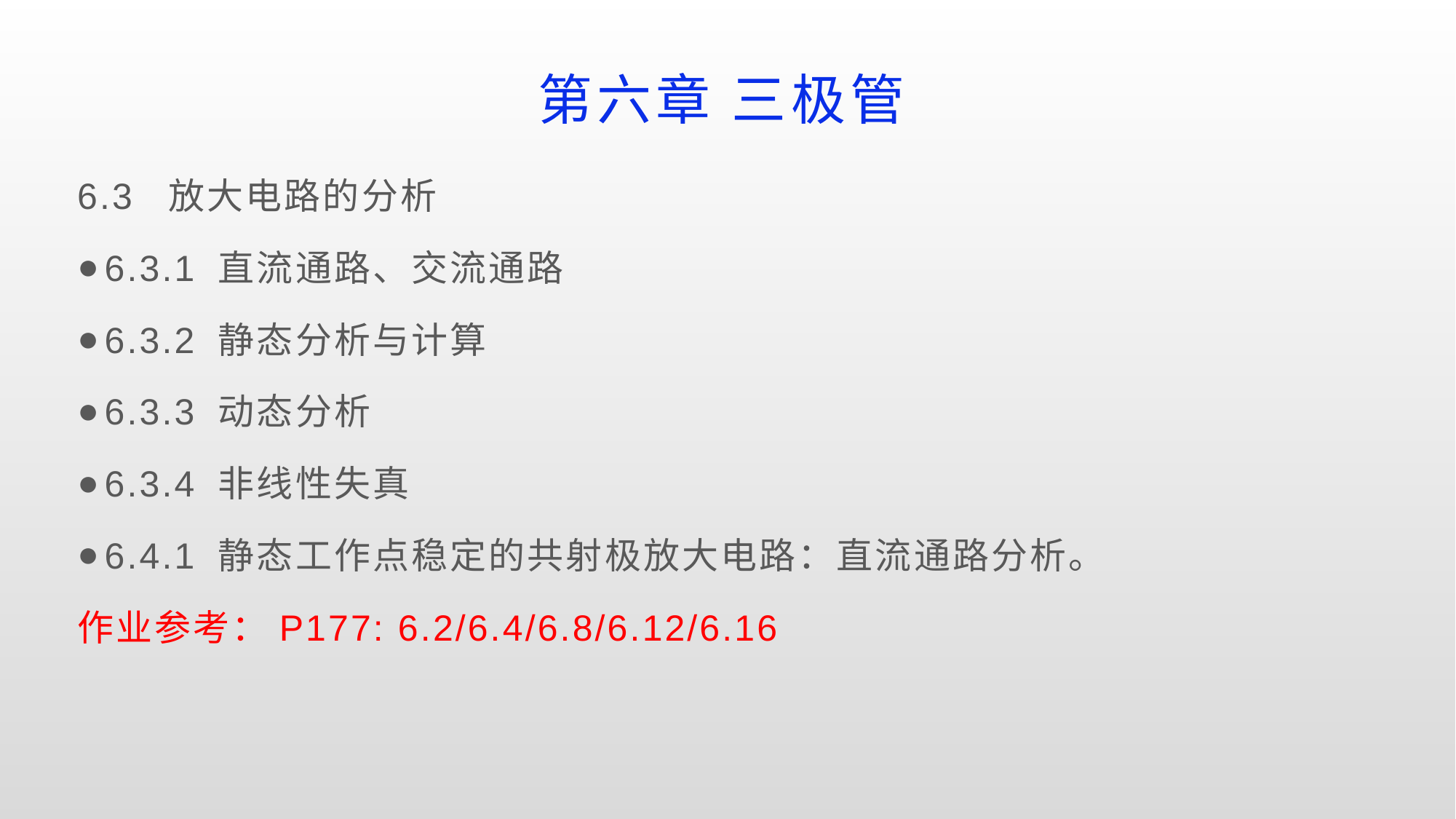

第六章 三极管
6.3  放大电路的分析
6.3.1 直流通路、交流通路
6.3.2 静态分析与计算
6.3.3 动态分析
6.3.4 非线性失真
6.4.1 静态工作点稳定的共射极放大电路：直流通路分析。
作业参考：P177: 6.2/6.4/6.8/6.12/6.16